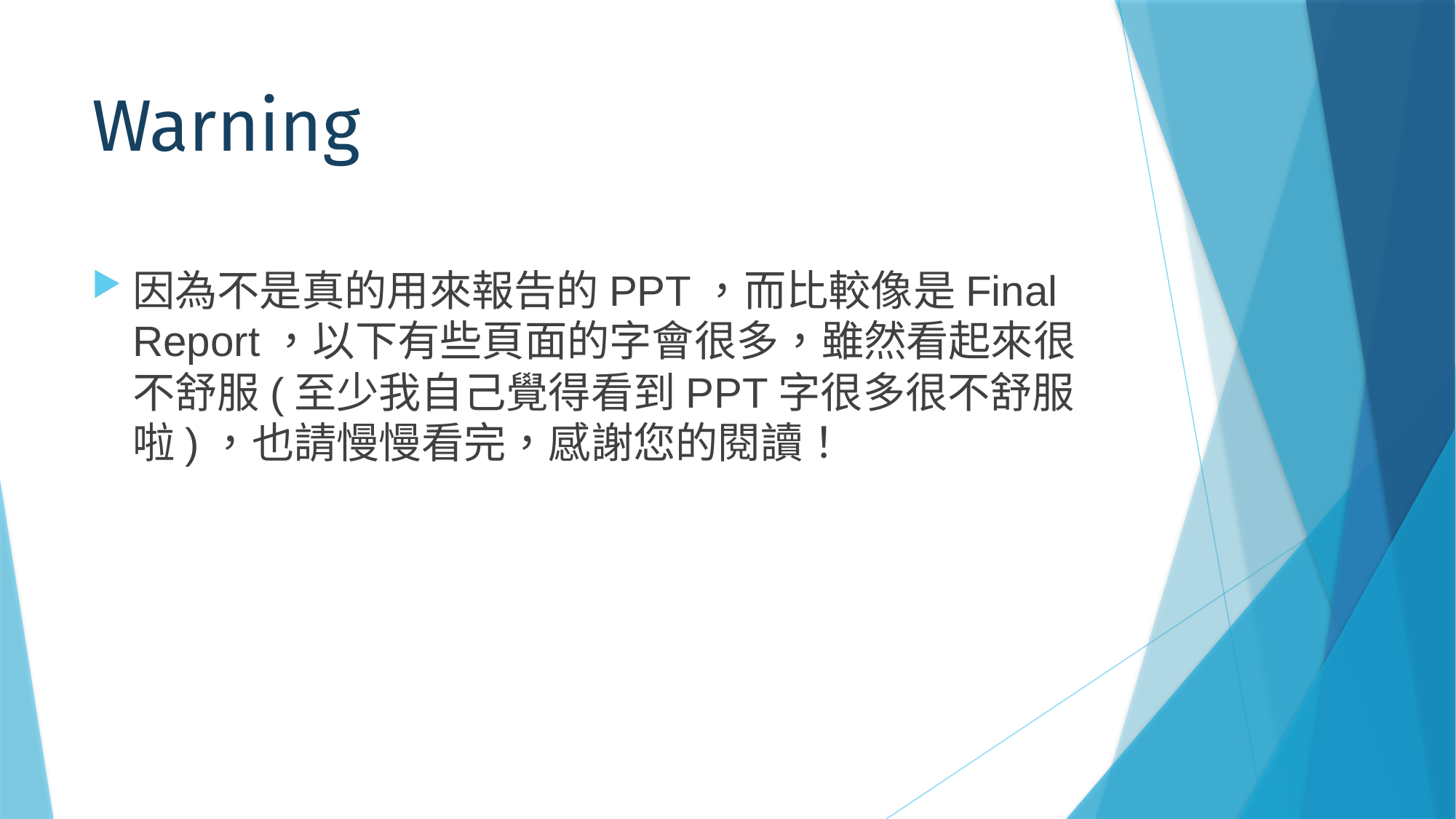

# Warning
因為不是真的用來報告的PPT，而比較像是Final Report，以下有些頁面的字會很多，雖然看起來很不舒服(至少我自己覺得看到PPT字很多很不舒服啦)，也請慢慢看完，感謝您的閱讀！